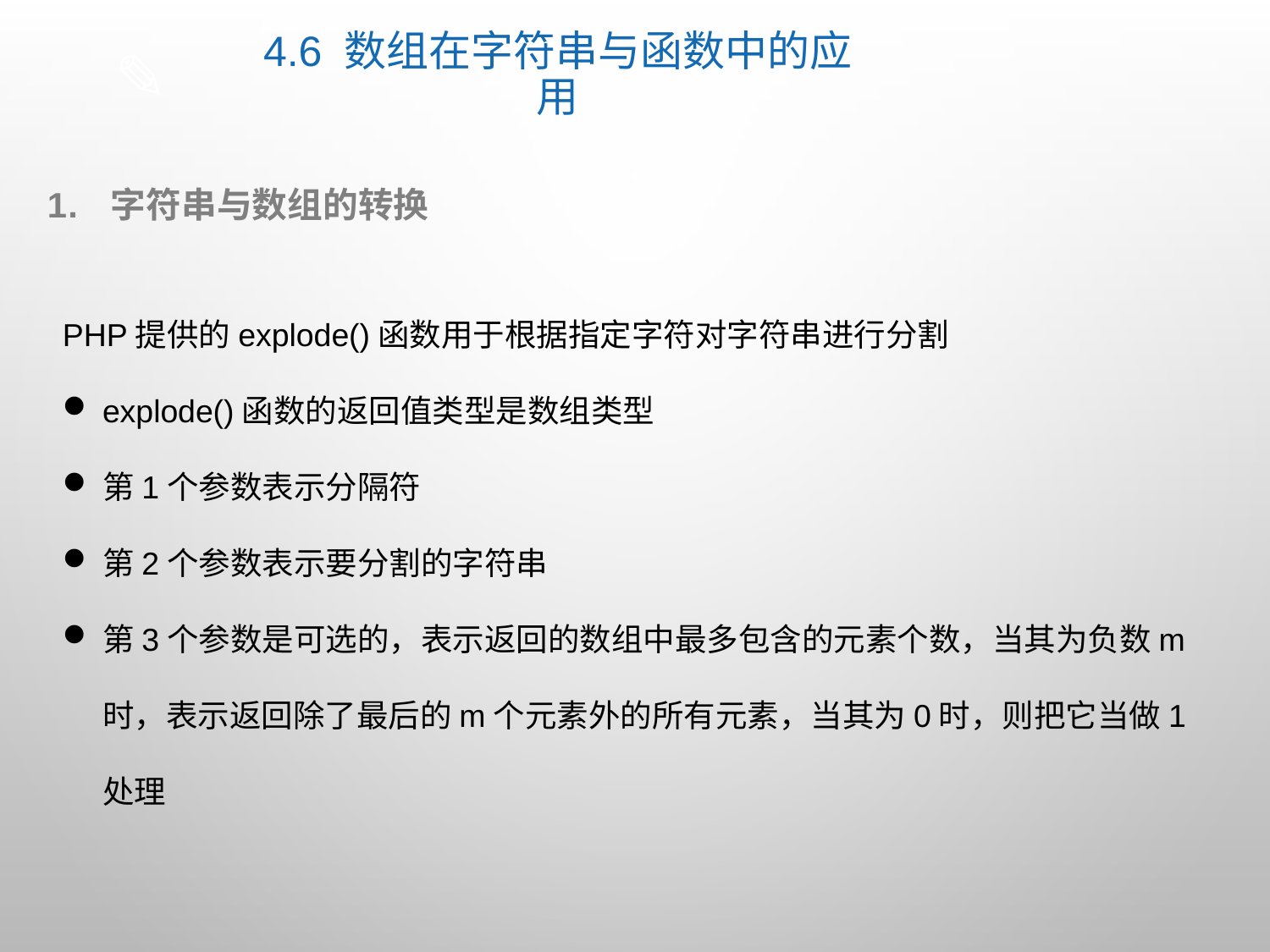

# 4.6 数组在字符串与函数中的应用
字符串与数组的转换
PHP提供的explode()函数用于根据指定字符对字符串进行分割
explode()函数的返回值类型是数组类型
第1个参数表示分隔符
第2个参数表示要分割的字符串
第3个参数是可选的，表示返回的数组中最多包含的元素个数，当其为负数m时，表示返回除了最后的m个元素外的所有元素，当其为0时，则把它当做1处理